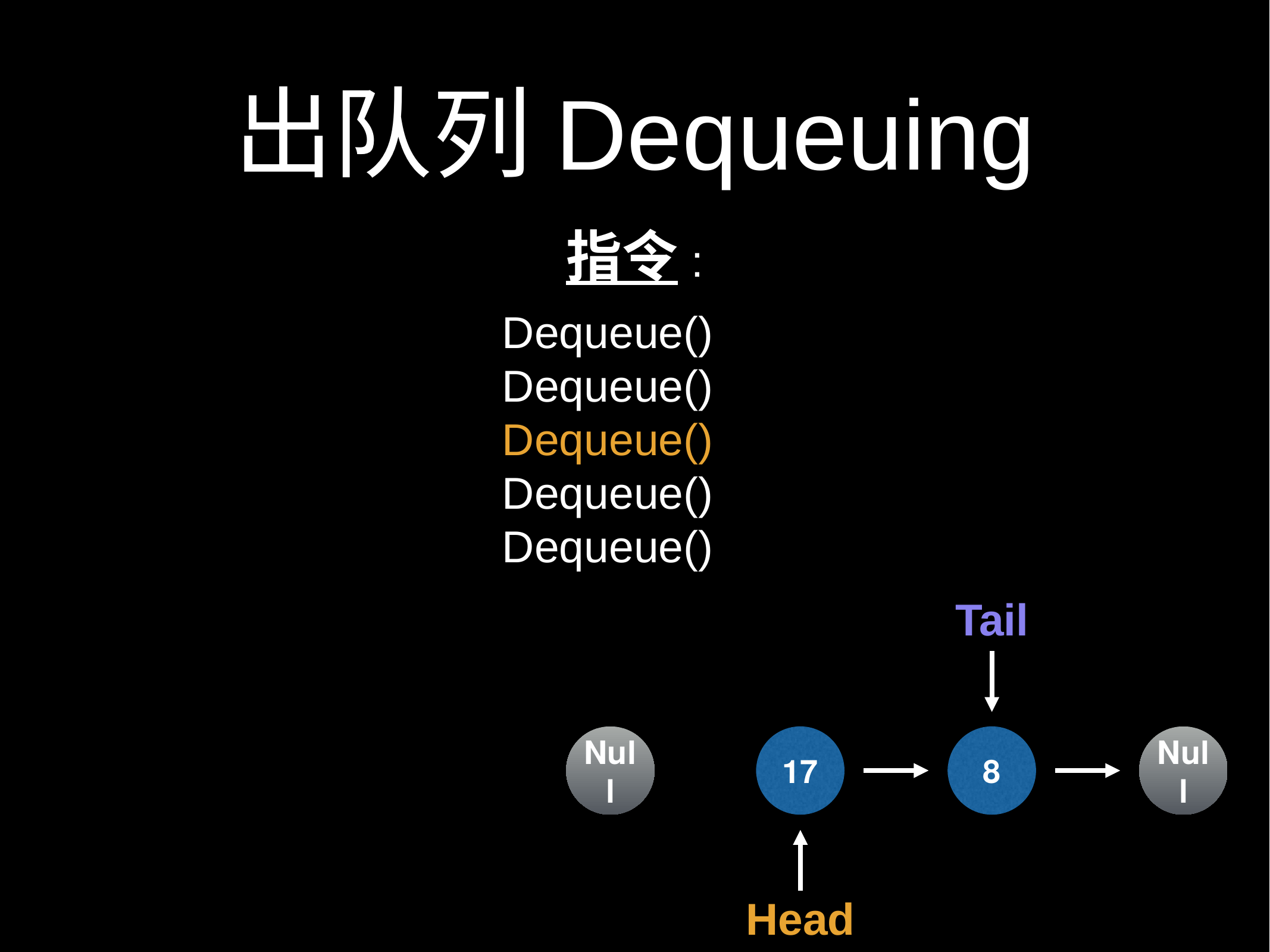

# 出队列Dequeuing
指令:
Dequeue()
Dequeue()
Dequeue()
Dequeue()
Dequeue()
Tail

Null
17
8
Null

Head